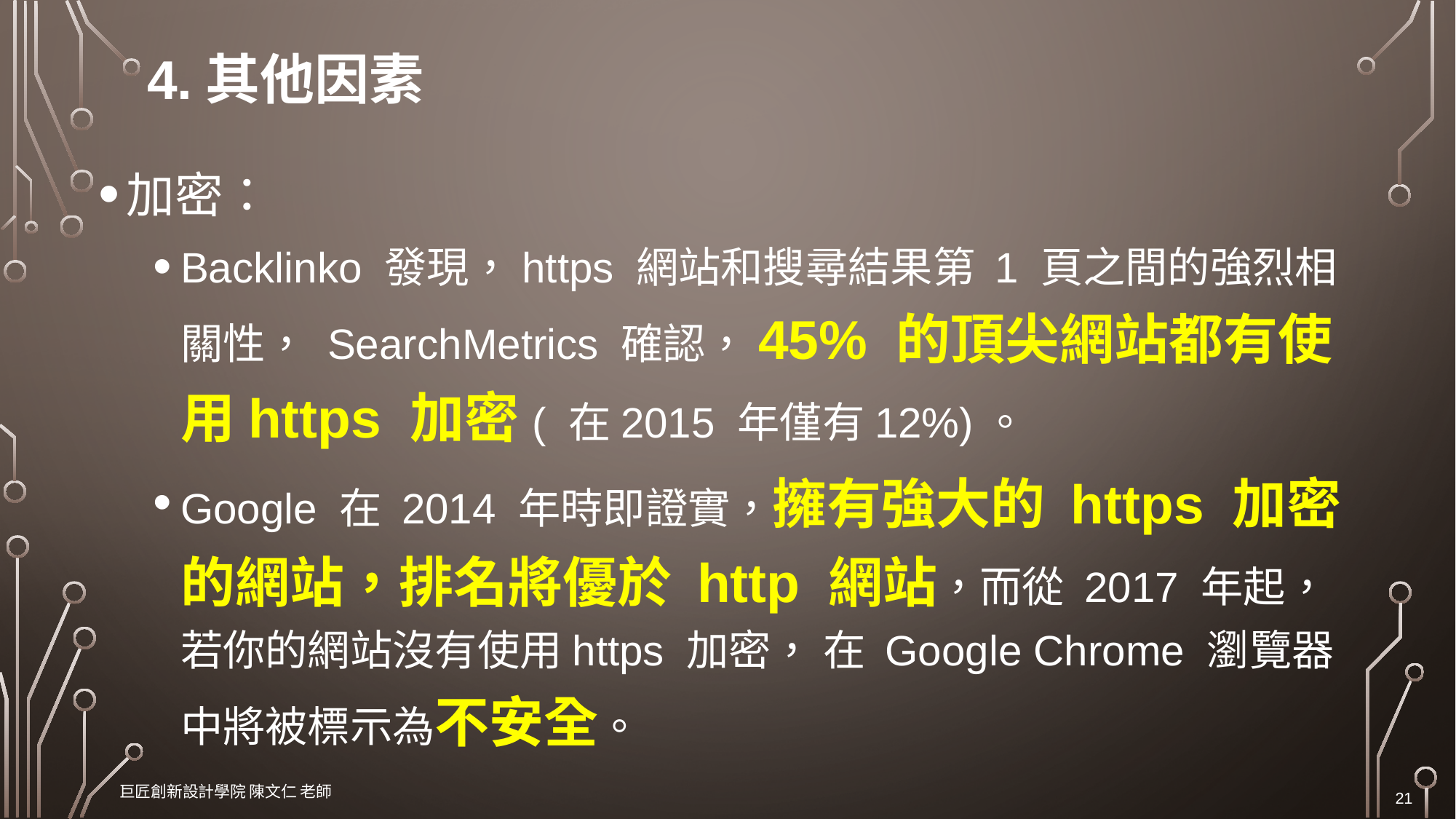

# 4.其他因素
加密：
Backlinko 發現，https 網站和搜尋結果第 1 頁之間的強烈相關性， SearchMetrics 確認，45% 的頂尖網站都有使用https 加密( 在2015 年僅有12%)。
Google 在 2014 年時即證實，擁有強大的 https 加密的網站，排名將優於 http 網站，而從 2017 年起，若你的網站沒有使用https 加密， 在 Google Chrome 瀏覽器中將被標示為不安全。
巨匠創新設計學院 陳文仁 老師
21